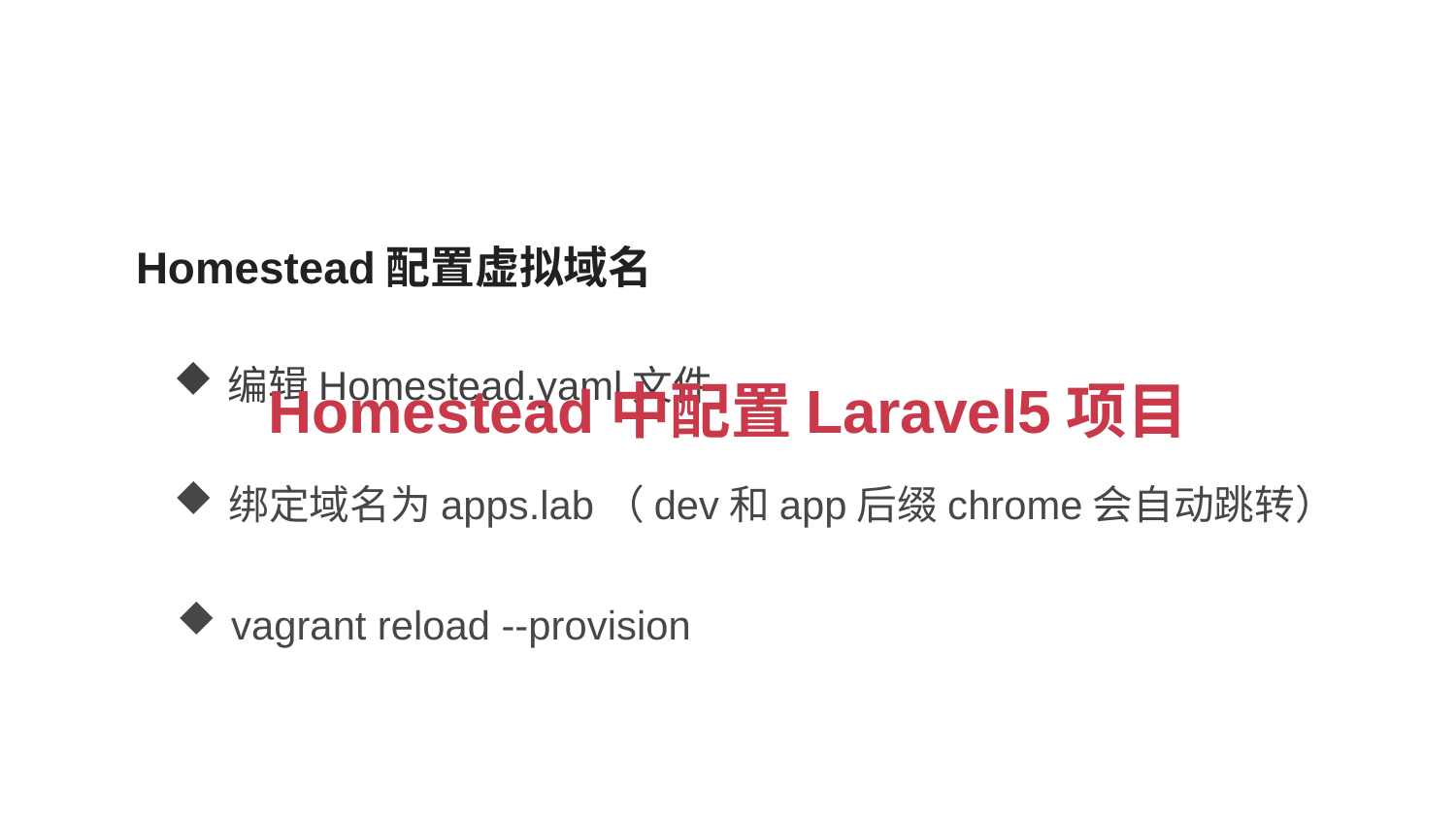

Homestead配置虚拟域名
编辑Homestead.yaml文件
Homestead中配置Laravel5项目
绑定域名为apps.lab（dev和app后缀chrome会自动跳转）
vagrant reload --provision